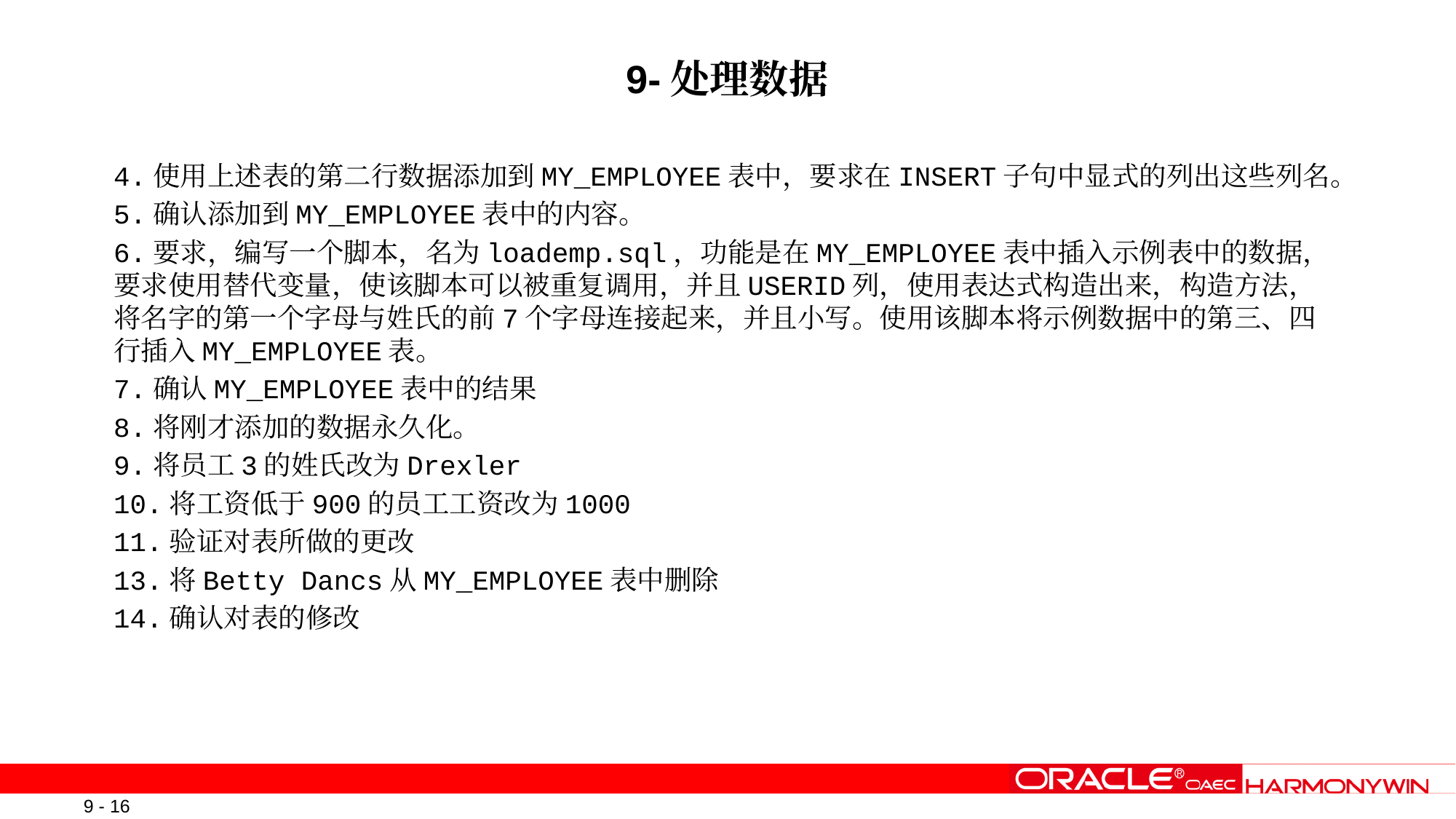

# 9-处理数据
4.使用上述表的第二行数据添加到MY_EMPLOYEE表中，要求在INSERT子句中显式的列出这些列名。
5.确认添加到MY_EMPLOYEE表中的内容。
6.要求，编写一个脚本，名为loademp.sql，功能是在MY_EMPLOYEE表中插入示例表中的数据，要求使用替代变量，使该脚本可以被重复调用，并且USERID列，使用表达式构造出来，构造方法，将名字的第一个字母与姓氏的前7个字母连接起来，并且小写。使用该脚本将示例数据中的第三、四行插入MY_EMPLOYEE表。
7.确认MY_EMPLOYEE表中的结果
8.将刚才添加的数据永久化。
9.将员工3的姓氏改为Drexler
10.将工资低于900的员工工资改为1000
11.验证对表所做的更改
13.将Betty Dancs从MY_EMPLOYEE表中删除
14.确认对表的修改